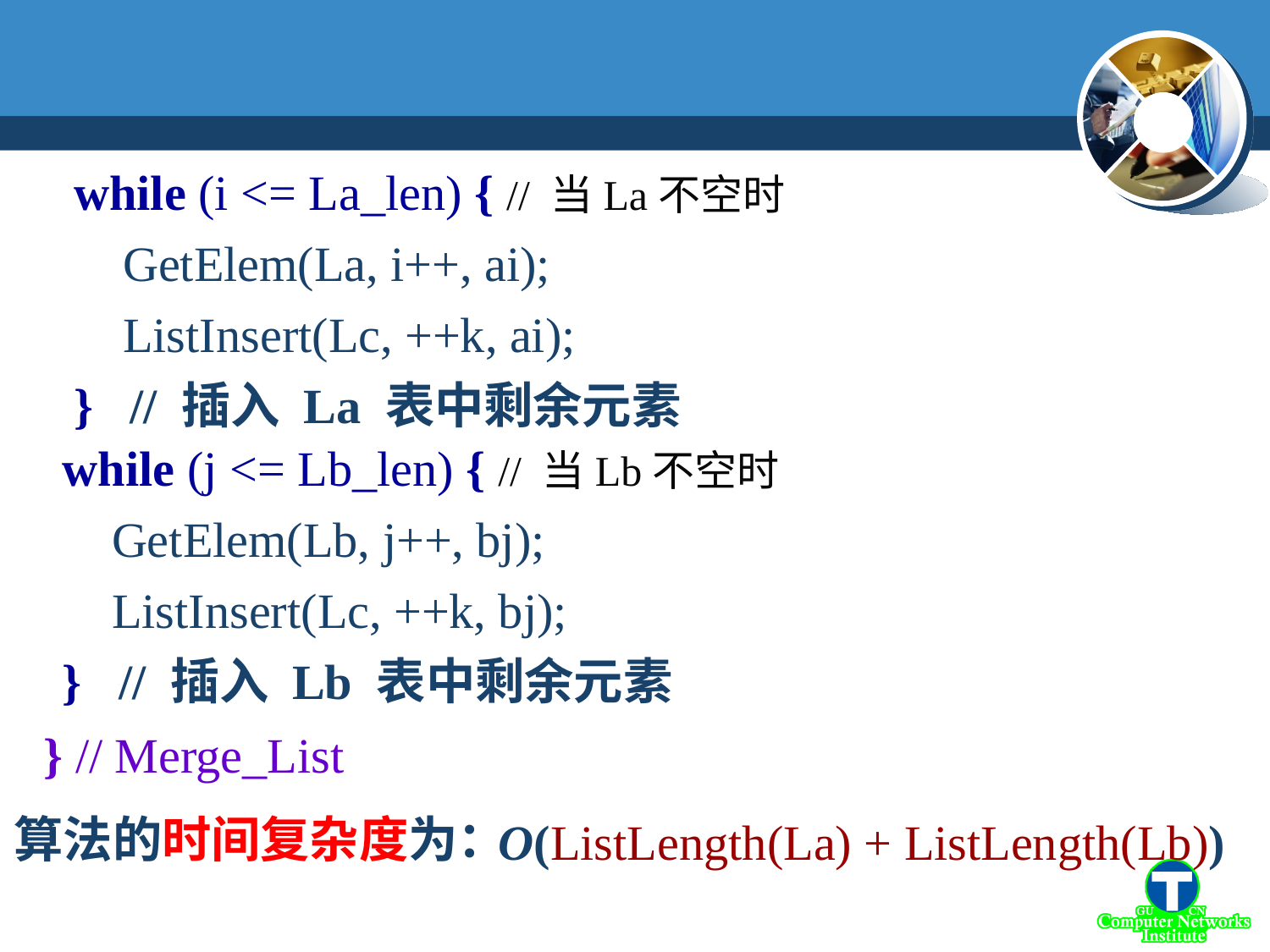

while (i <= La_len) { // 当La不空时
         GetElem(La, i++, ai);
         ListInsert(Lc, ++k, ai);
     }   // 插入 La 表中剩余元素
 while (j <= Lb_len) { // 当Lb不空时
     GetElem(Lb, j++, bj);
     ListInsert(Lc, ++k, bj);
 }   // 插入 Lb 表中剩余元素
} // Merge_List
  O(ListLength(La) + ListLength(Lb))
算法的时间复杂度为：